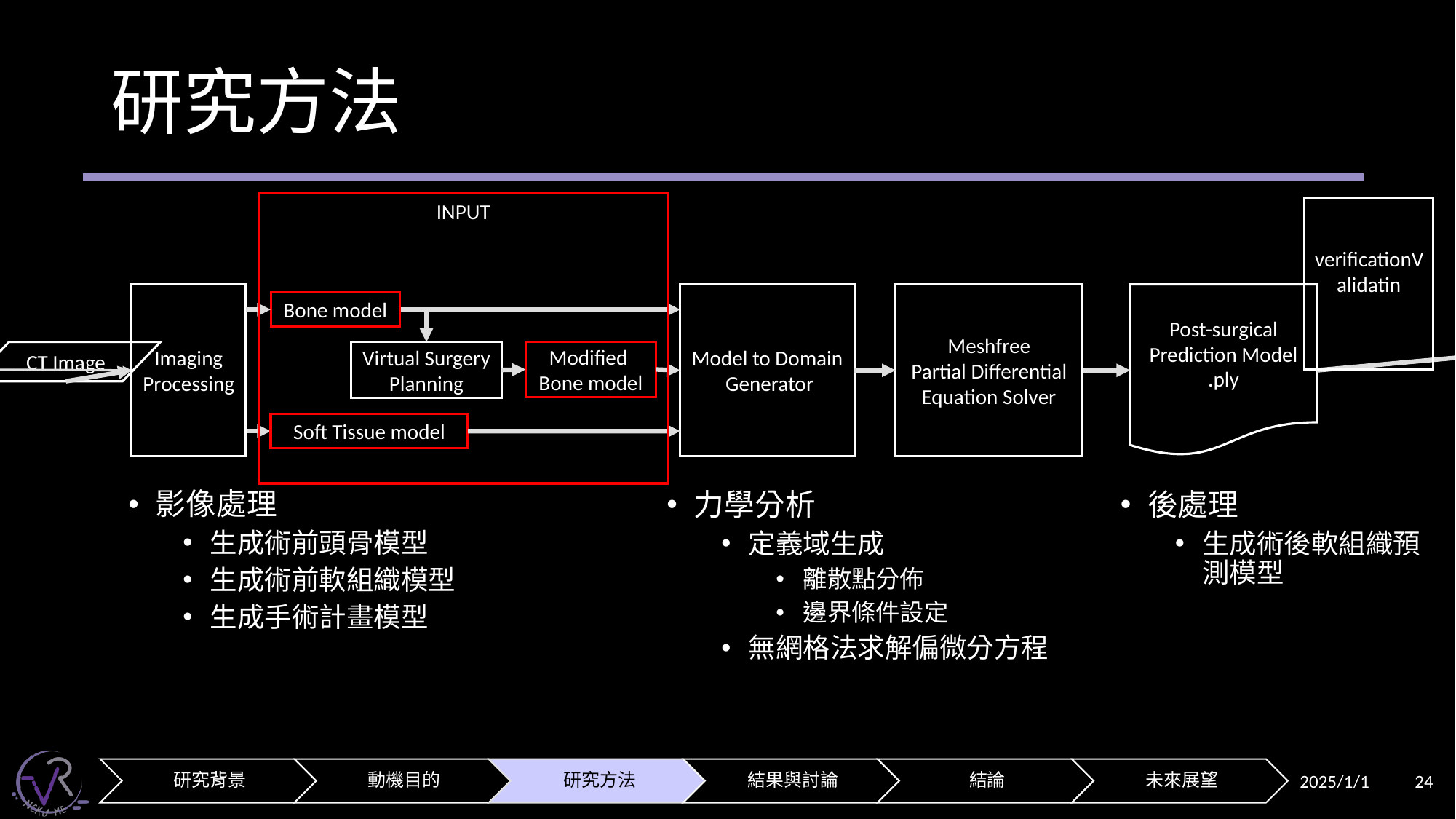

# 研究方法
INPUT
verificationValidatin

Imaging Processing

Model to Domain  Generator

Meshfree
Partial Differential Equation Solver
Post-surgical Prediction Model
.ply
Bone model
End
Modified
Bone model
CT Image
Virtual Surgery
Planning
Start
Soft Tissue model
影像處理
生成術前頭骨模型
生成術前軟組織模型
生成手術計畫模型

力學分析
定義域生成
離散點分佈
邊界條件設定
無網格法求解偏微分方程
後處理
生成術後軟組織預測模型
2025/1/1
24